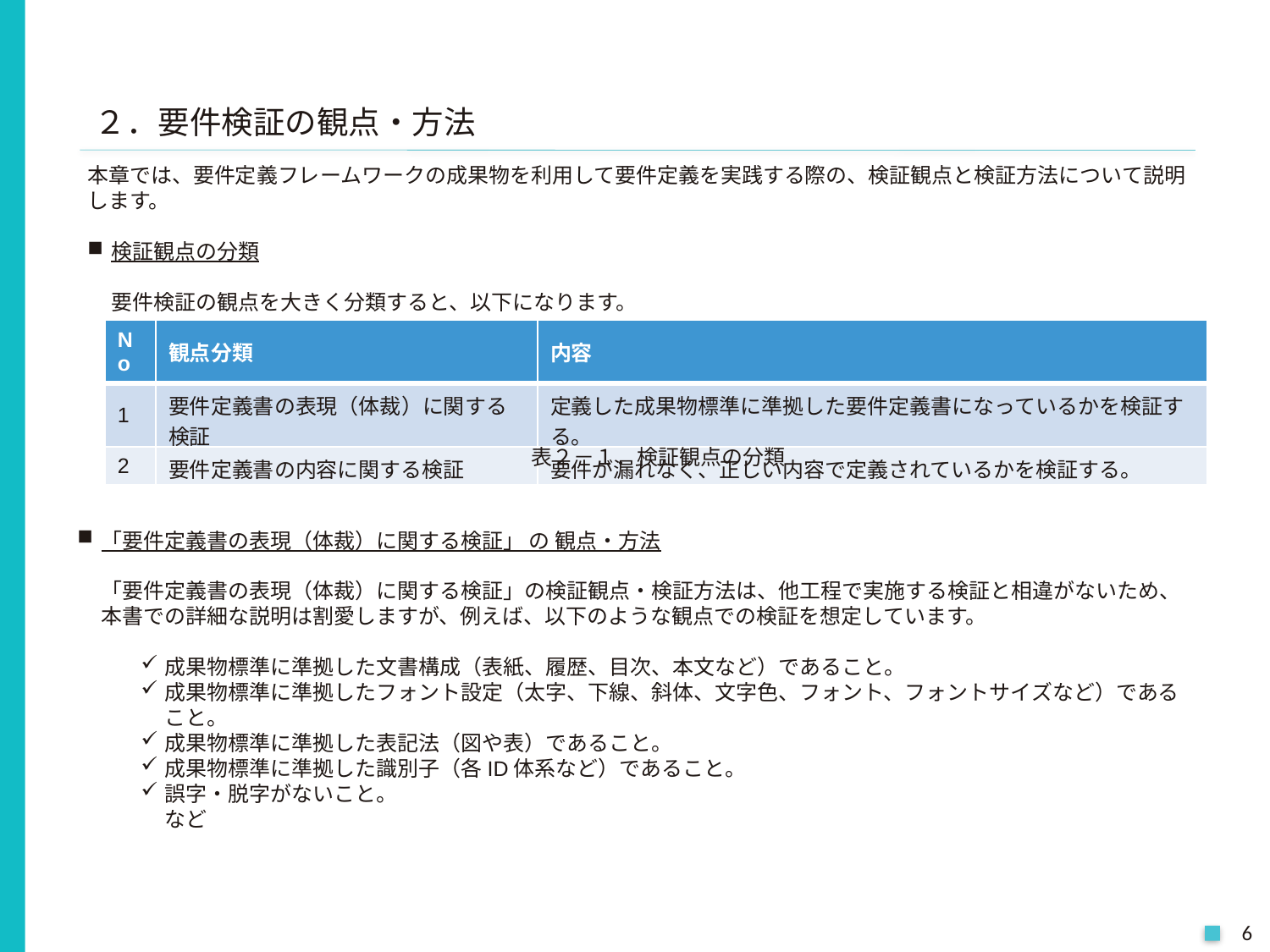

２．要件検証の観点・方法
本章では、要件定義フレームワークの成果物を利用して要件定義を実践する際の、検証観点と検証方法について説明します。
検証観点の分類
要件検証の観点を大きく分類すると、以下になります。
| No | 観点分類 | 内容 |
| --- | --- | --- |
| 1 | 要件定義書の表現（体裁）に関する検証 | 定義した成果物標準に準拠した要件定義書になっているかを検証する。 |
| 2 | 要件定義書の内容に関する検証 | 要件が漏れなく、正しい内容で定義されているかを検証する。 |
表２－１．検証観点の分類
「要件定義書の表現（体裁）に関する検証」 の 観点・方法
「要件定義書の表現（体裁）に関する検証」の検証観点・検証方法は、他工程で実施する検証と相違がないため、
本書での詳細な説明は割愛しますが、例えば、以下のような観点での検証を想定しています。

成果物標準に準拠した文書構成（表紙、履歴、目次、本文など）であること。
成果物標準に準拠したフォント設定（太字、下線、斜体、文字色、フォント、フォントサイズなど）であること。
成果物標準に準拠した表記法（図や表）であること。
成果物標準に準拠した識別子（各ID体系など）であること。
誤字・脱字がないこと。
など
6